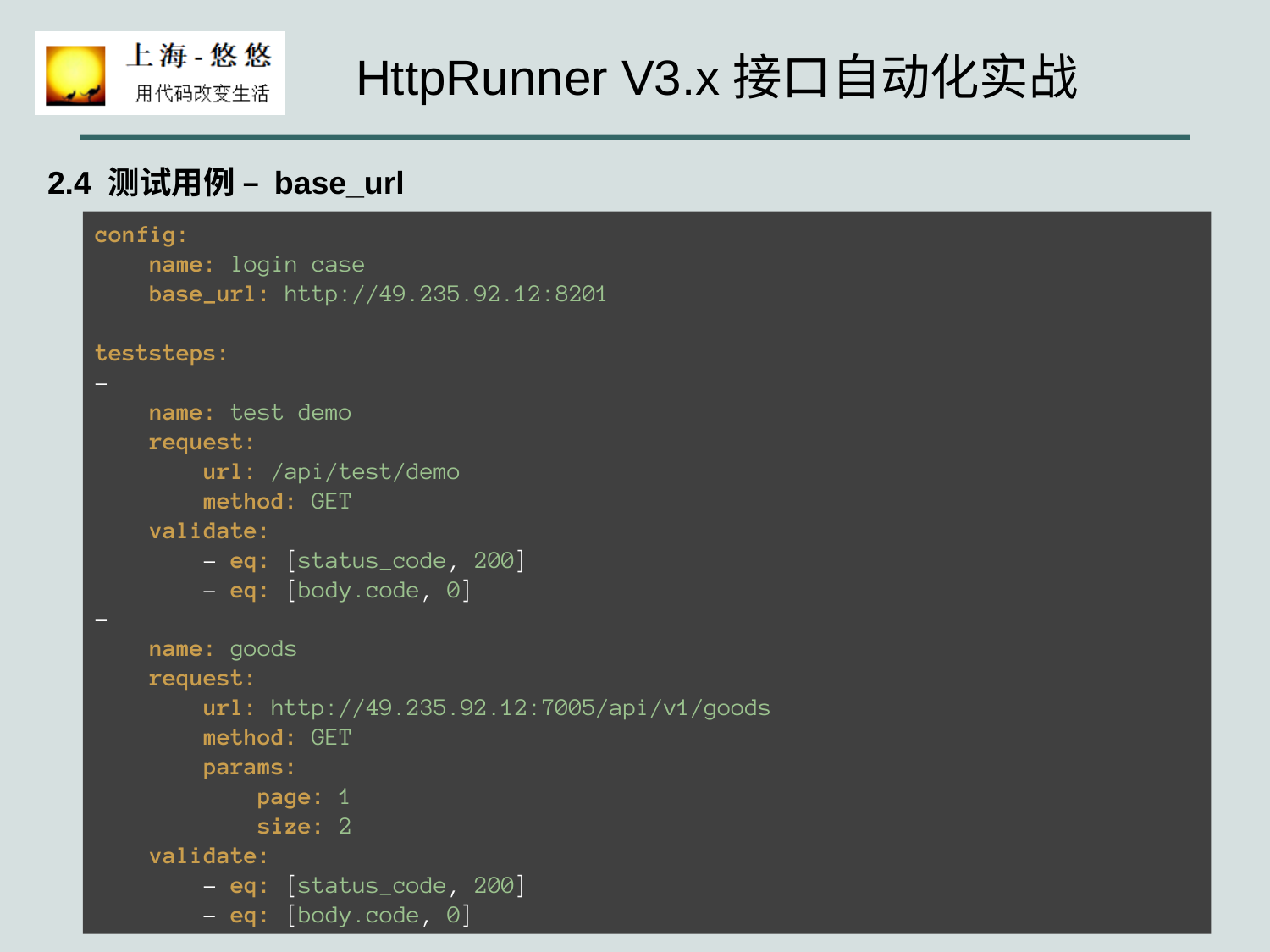

2.4 测试用例 – base_url
config:
    name: login case
    base_url: http://49.235.92.12:8201
teststeps:
-
    name: test demo
    request:
        url: /api/test/demo
        method: GET
    validate:
        - eq: [status_code, 200]
        - eq: [body.code, 0]
-
    name: goods
    request:
        url: http://49.235.92.12:7005/api/v1/goods
        method: GET
        params:
            page: 1
            size: 2
    validate:
        - eq: [status_code, 200]
        - eq: [body.code, 0]